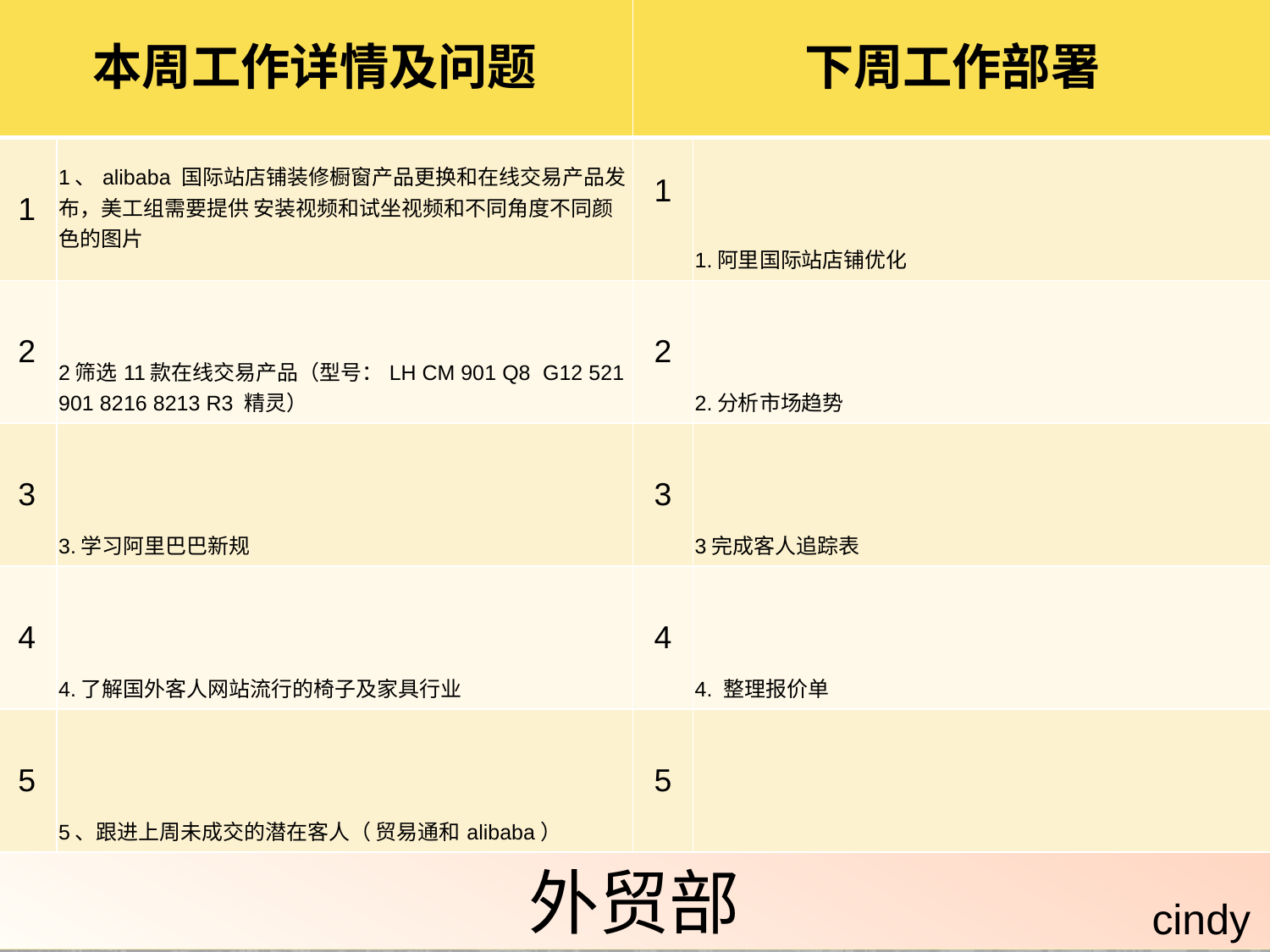

| 本周工作详情及问题 |  | 下周工作部署 |  |
| --- | --- | --- | --- |
| 1 | 1、alibaba 国际站店铺装修橱窗产品更换和在线交易产品发布，美工组需要提供 安装视频和试坐视频和不同角度不同颜色的图片 | 1 | 1.阿里国际站店铺优化 |
| 2 | 2筛选11款在线交易产品（型号：LH CM 901 Q8 G12 521 901 8216 8213 R3 精灵） | 2 | 2.分析市场趋势 |
| 3 | 3.学习阿里巴巴新规 | 3 | 3完成客人追踪表 |
| 4 | 4.了解国外客人网站流行的椅子及家具行业 | 4 | 4. 整理报价单 |
| 5 | 5、跟进上周未成交的潜在客人（ 贸易通和alibaba） | 5 |  |
外贸部
cindy